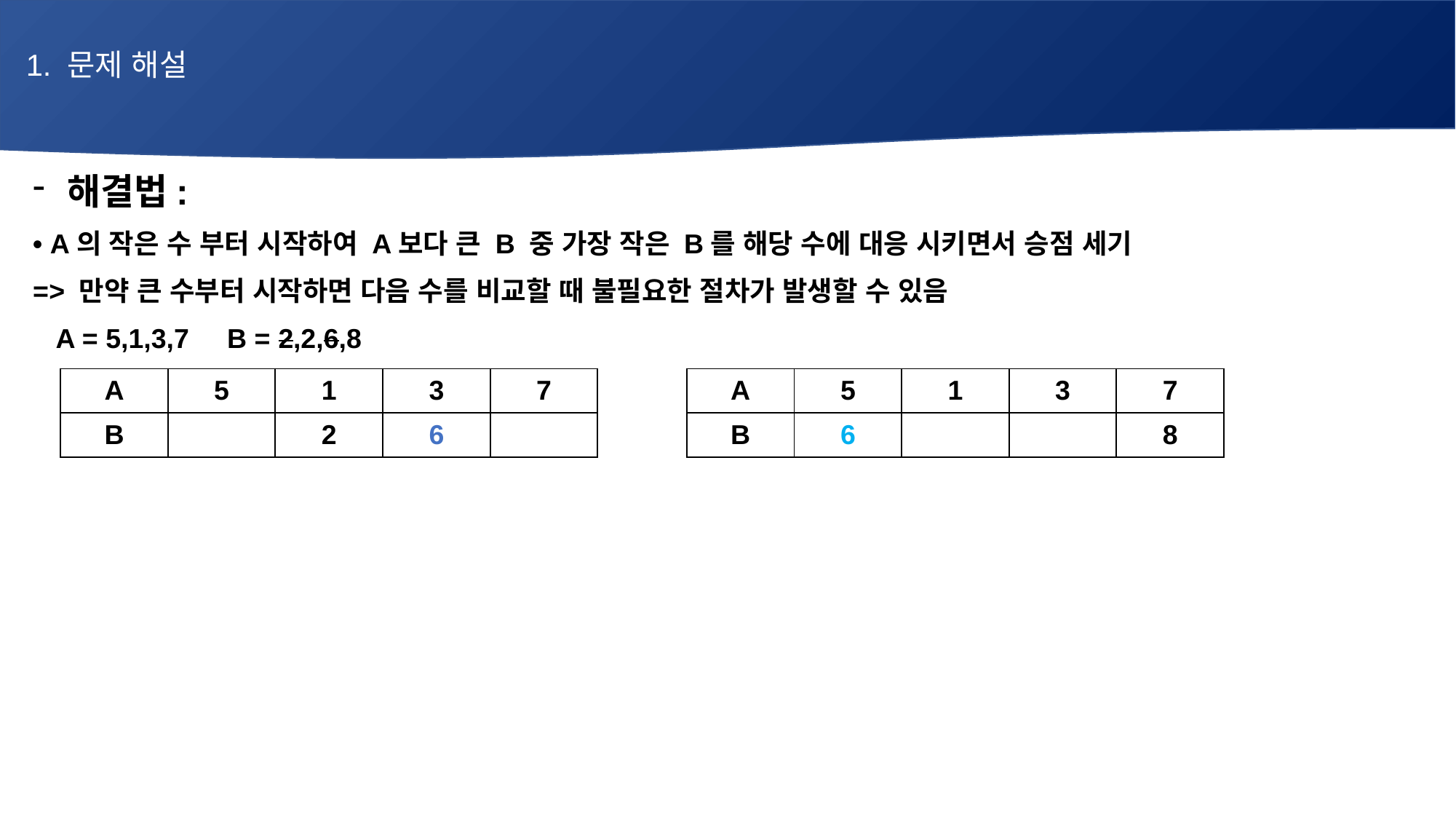

1. 문제 해설
해결법:
• A의 작은 수 부터 시작하여 A보다 큰 B 중 가장 작은 B를 해당 수에 대응 시키면서 승점 세기
=> 만약 큰 수부터 시작하면 다음 수를 비교할 때 불필요한 절차가 발생할 수 있음
   A = 5,1,3,7     B = 2,2,6,8

| A | 5 | 1 | 3 | 7 |
| --- | --- | --- | --- | --- |
| B |  | 2 | 6 |  |
| A | 5 | 1 | 3 | 7 |
| --- | --- | --- | --- | --- |
| B | 6 |  |  | 8 |